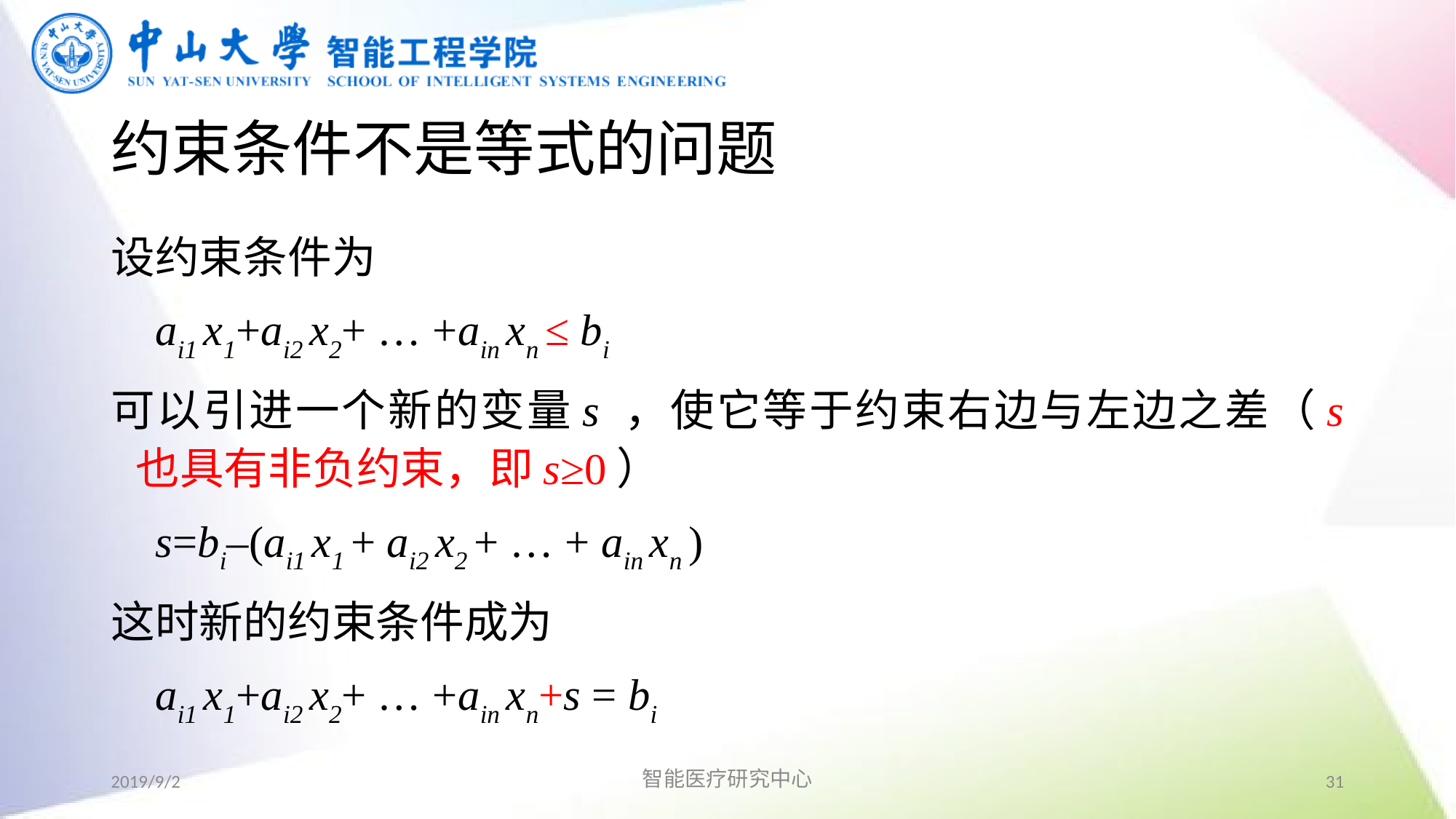

# 约束条件不是等式的问题
设约束条件为
    ai1 x1+ai2 x2+ … +ain xn ≤ bi
可以引进一个新的变量s ，使它等于约束右边与左边之差（s 也具有非负约束，即s≥0）
    s=bi–(ai1 x1 + ai2 x2 + … + ain xn )
这时新的约束条件成为
    ai1 x1+ai2 x2+ … +ain xn+s = bi

2019/9/2
智能医疗研究中心
31